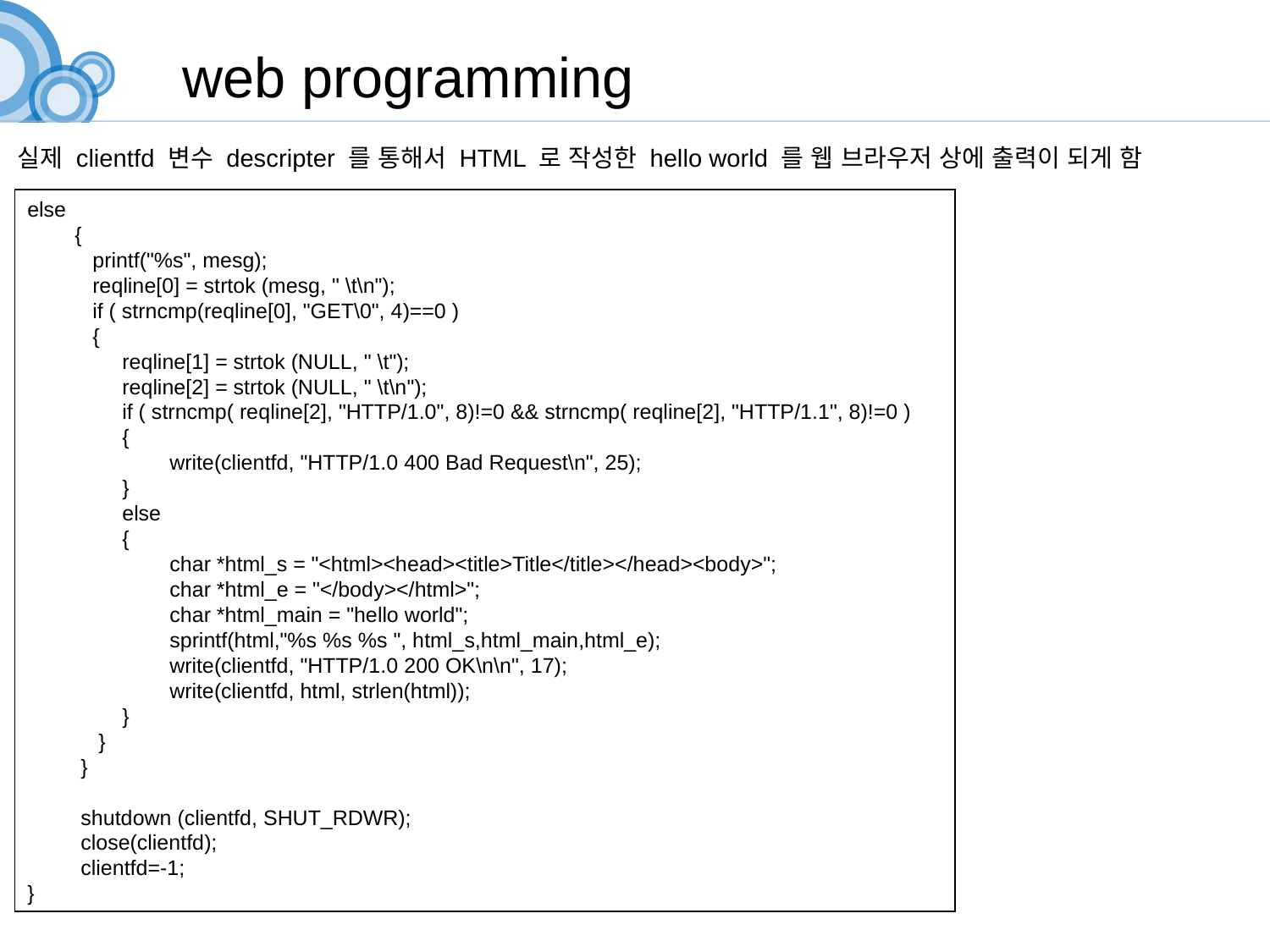

web programming
실제 clientfd 변수 descripter 를 통해서 HTML 로 작성한 hello world 를 웹 브라우저 상에 출력이 되게 함
else
        {
           printf("%s", mesg);
           reqline[0] = strtok (mesg, " \t\n");
           if ( strncmp(reqline[0], "GET\0", 4)==0 )
           {
                reqline[1] = strtok (NULL, " \t");
                reqline[2] = strtok (NULL, " \t\n");
                if ( strncmp( reqline[2], "HTTP/1.0", 8)!=0 && strncmp( reqline[2], "HTTP/1.1", 8)!=0 )
                {
                        write(clientfd, "HTTP/1.0 400 Bad Request\n", 25);
                }
                else
                {
                        char *html_s = "<html><head><title>Title</title></head><body>";
                        char *html_e = "</body></html>";
                        char *html_main = "hello world";
                        sprintf(html,"%s %s %s ", html_s,html_main,html_e);
                        write(clientfd, "HTTP/1.0 200 OK\n\n", 17);
                        write(clientfd, html, strlen(html));
                }
            }
         }

         shutdown (clientfd, SHUT_RDWR);
         close(clientfd);
         clientfd=-1;
}